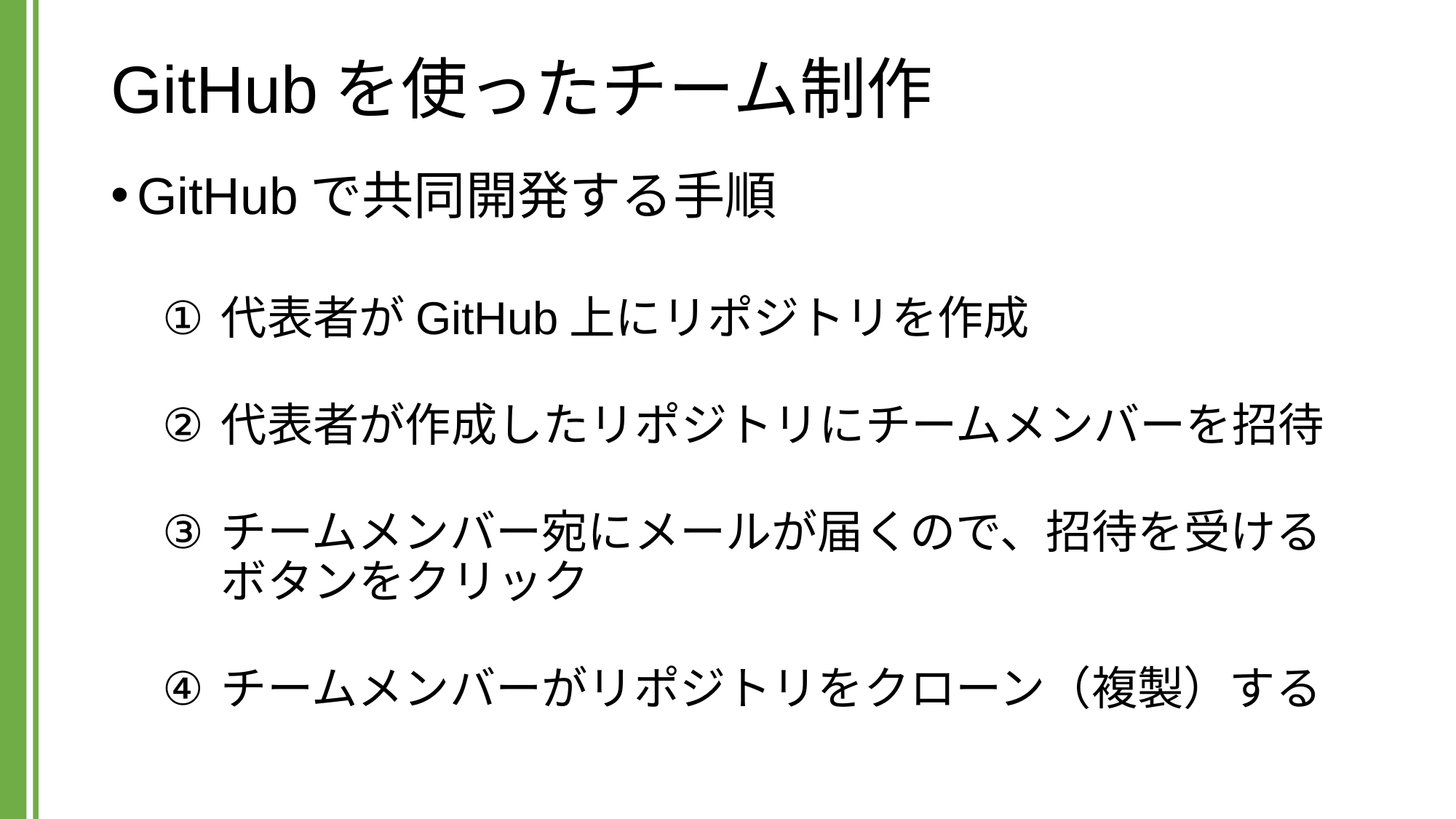

# GitHubを使ったチーム制作
GitHubで共同開発する手順
代表者がGitHub上にリポジトリを作成
代表者が作成したリポジトリにチームメンバーを招待
チームメンバー宛にメールが届くので、招待を受ける
ボタンをクリック
チームメンバーがリポジトリをクローン（複製）する